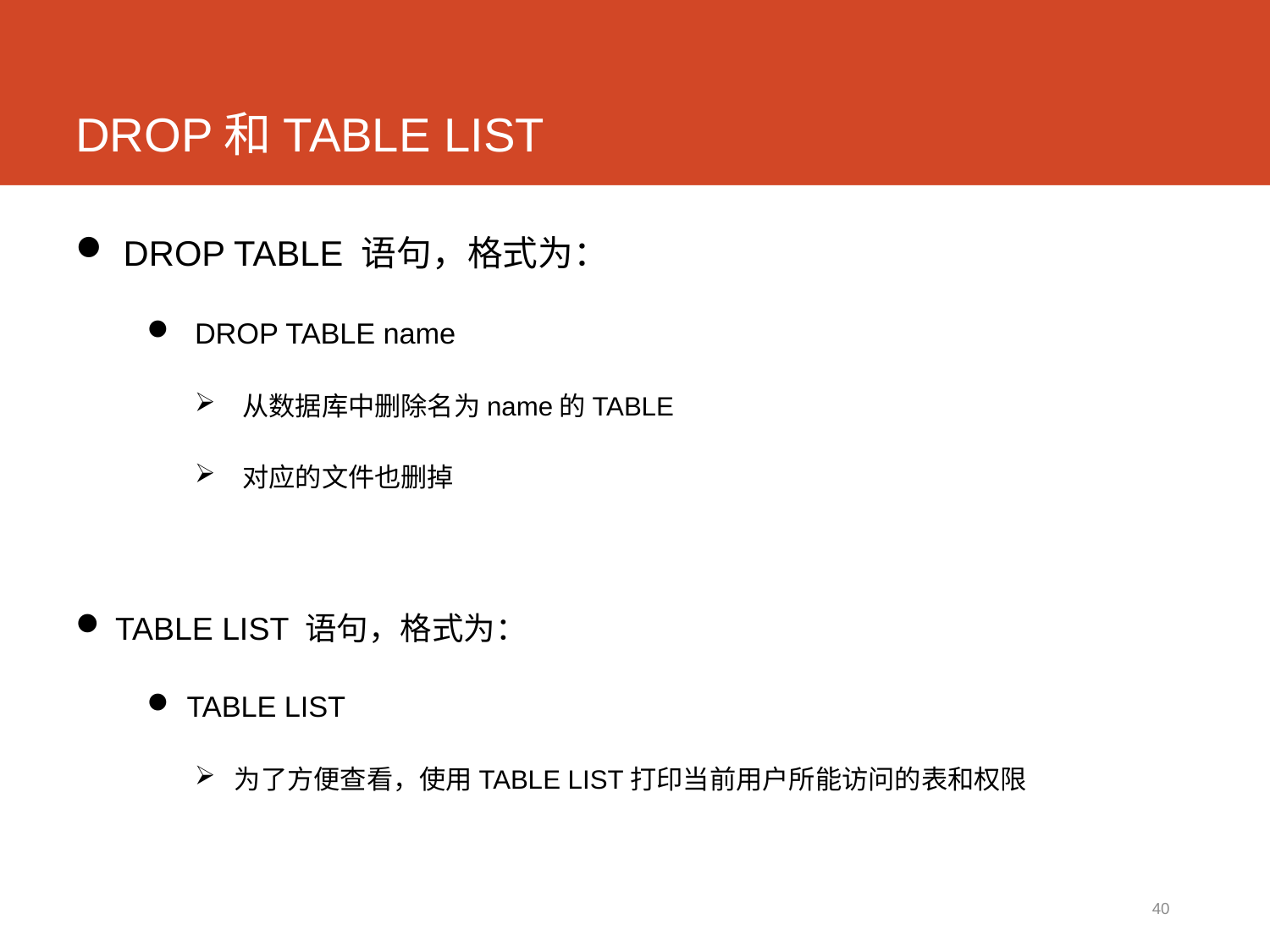

# DROP和TABLE LIST
DROP TABLE 语句，格式为：
DROP TABLE name
从数据库中删除名为name的TABLE
对应的文件也删掉

TABLE LIST 语句，格式为：
TABLE LIST
为了方便查看，使用TABLE LIST打印当前用户所能访问的表和权限

40